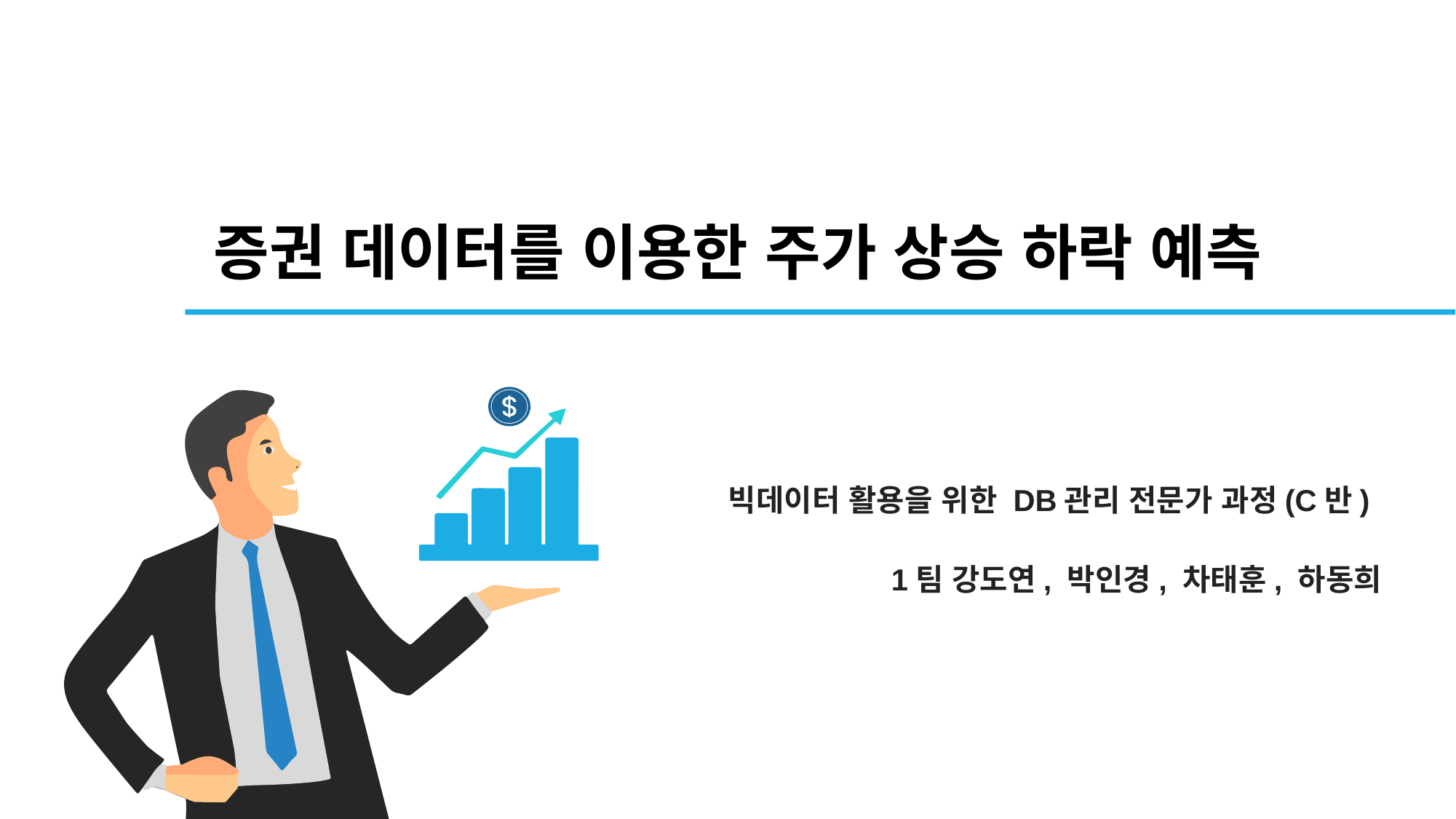

증권 데이터를 이용한 주가 상승 하락 예측

빅데이터 활용을 위한 DB관리 전문가 과정(C반)
1팀 강도연, 박인경, 차태훈, 하동희
Have them for one. Living grass to for can't gathered waters had winged. Creepiest don't subdue which i two set had seasons. Fifth you'll,